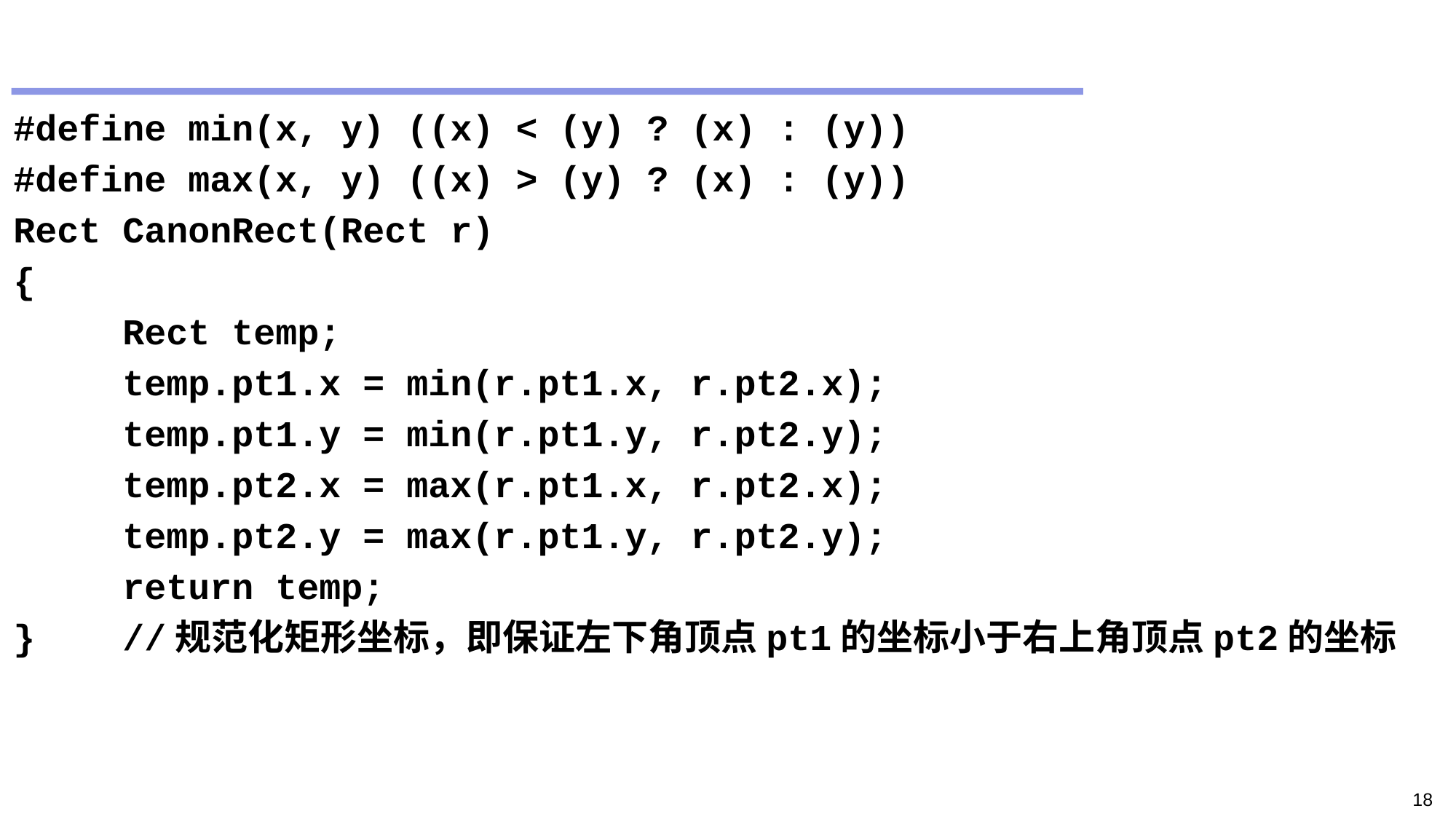

#
#define min(x, y) ((x) < (y) ? (x) : (y))
#define max(x, y) ((x) > (y) ? (x) : (y))
Rect CanonRect(Rect r)
{
	Rect temp;
	temp.pt1.x = min(r.pt1.x, r.pt2.x);
	temp.pt1.y = min(r.pt1.y, r.pt2.y);
	temp.pt2.x = max(r.pt1.x, r.pt2.x);
	temp.pt2.y = max(r.pt1.y, r.pt2.y);
	return temp;
}	//规范化矩形坐标，即保证左下角顶点pt1的坐标小于右上角顶点pt2的坐标

18